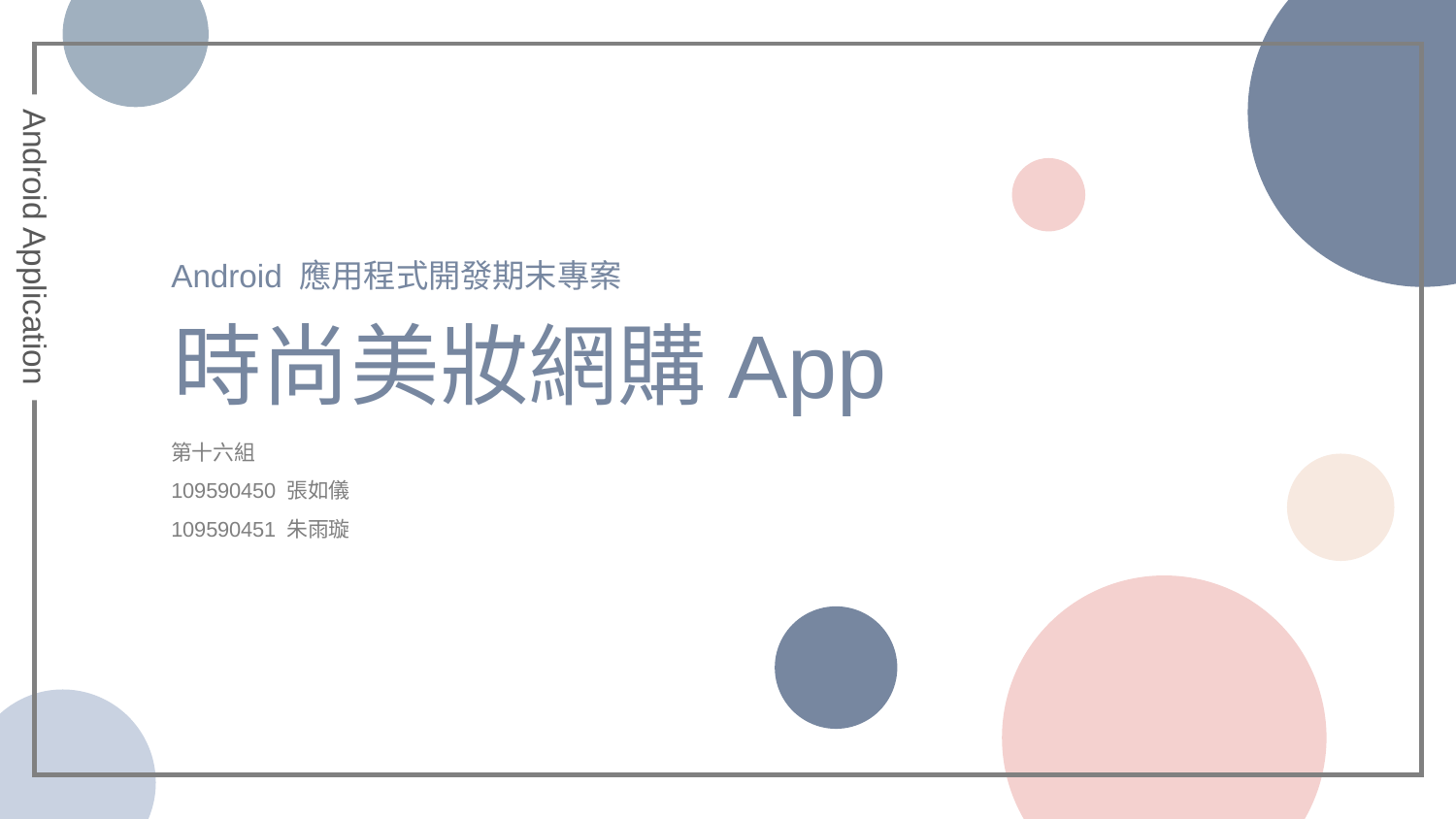

Android Application

Android 應用程式開發期末專案
時尚美妝網購App

第十六組
109590450 張如儀
109590451 朱雨璇